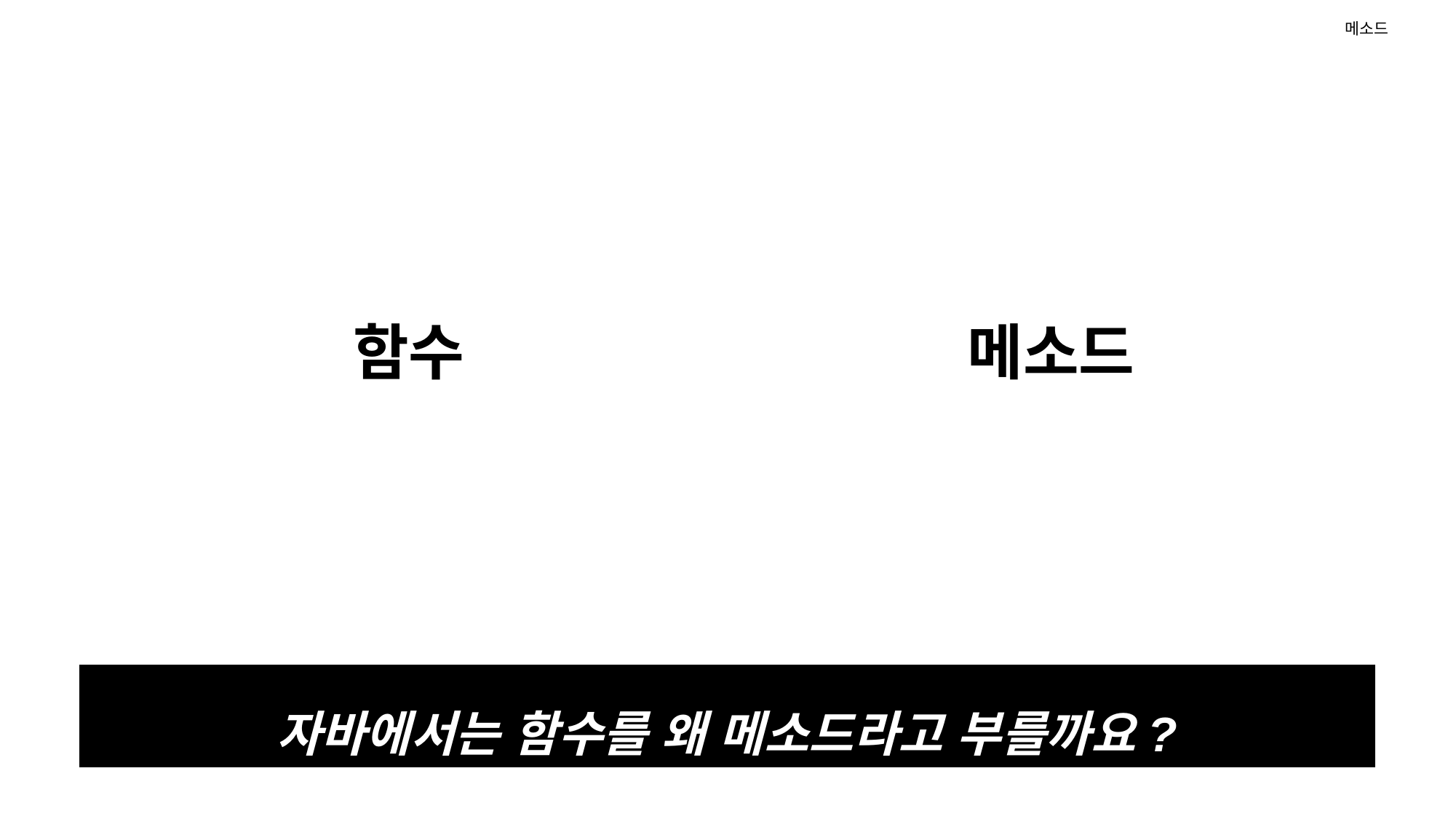

# 메소드
메소드
함수

자바에서는 함수를 왜 메소드라고 부를까요?